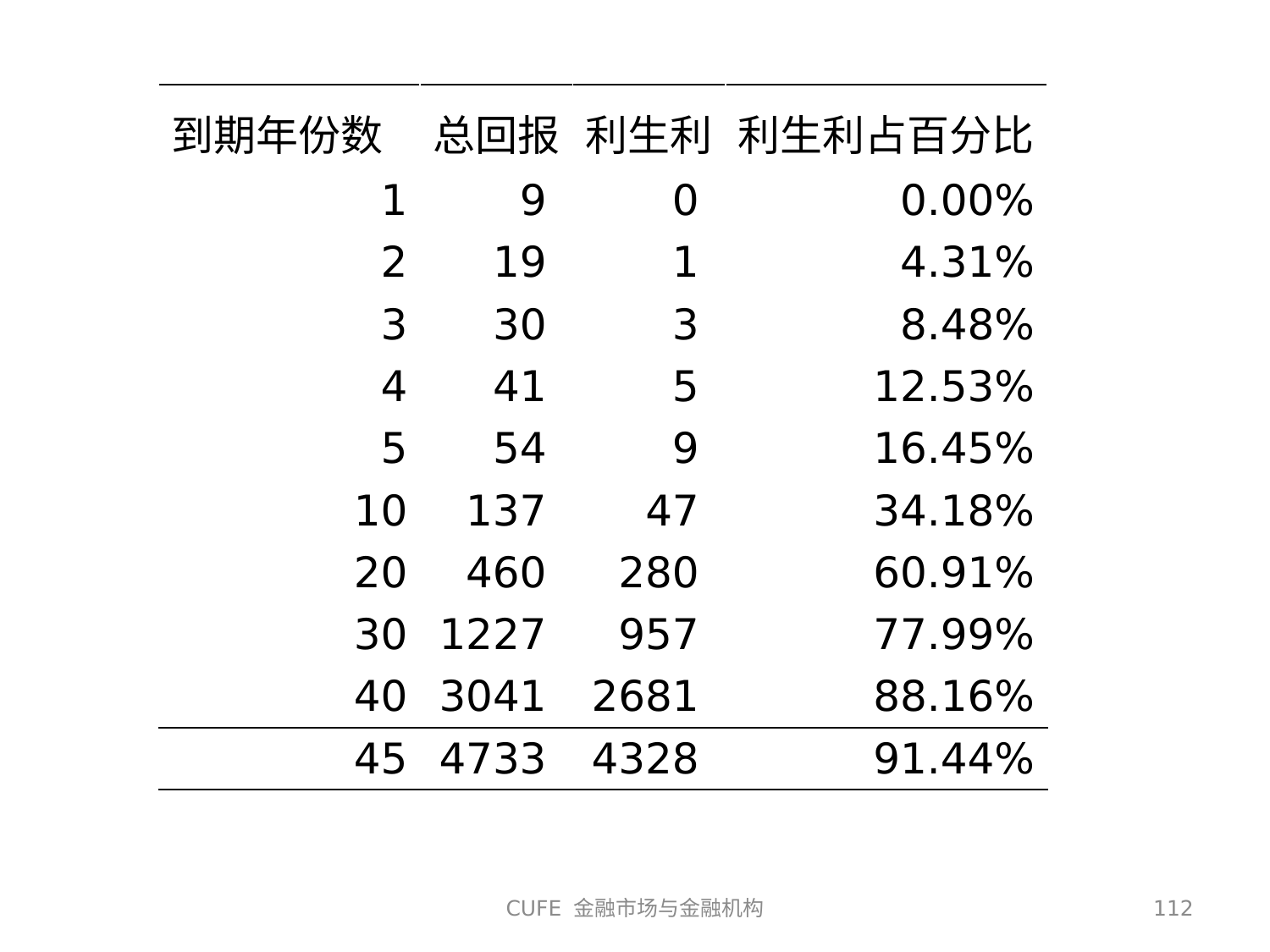

| 到期年份数 | 总回报 | 利生利 | 利生利占百分比 |
| --- | --- | --- | --- |
| 1 | 9 | 0 | 0.00% |
| 2 | 19 | 1 | 4.31% |
| 3 | 30 | 3 | 8.48% |
| 4 | 41 | 5 | 12.53% |
| 5 | 54 | 9 | 16.45% |
| 10 | 137 | 47 | 34.18% |
| 20 | 460 | 280 | 60.91% |
| 30 | 1227 | 957 | 77.99% |
| 40 | 3041 | 2681 | 88.16% |
| 45 | 4733 | 4328 | 91.44% |
CUFE 金融市场与金融机构
112